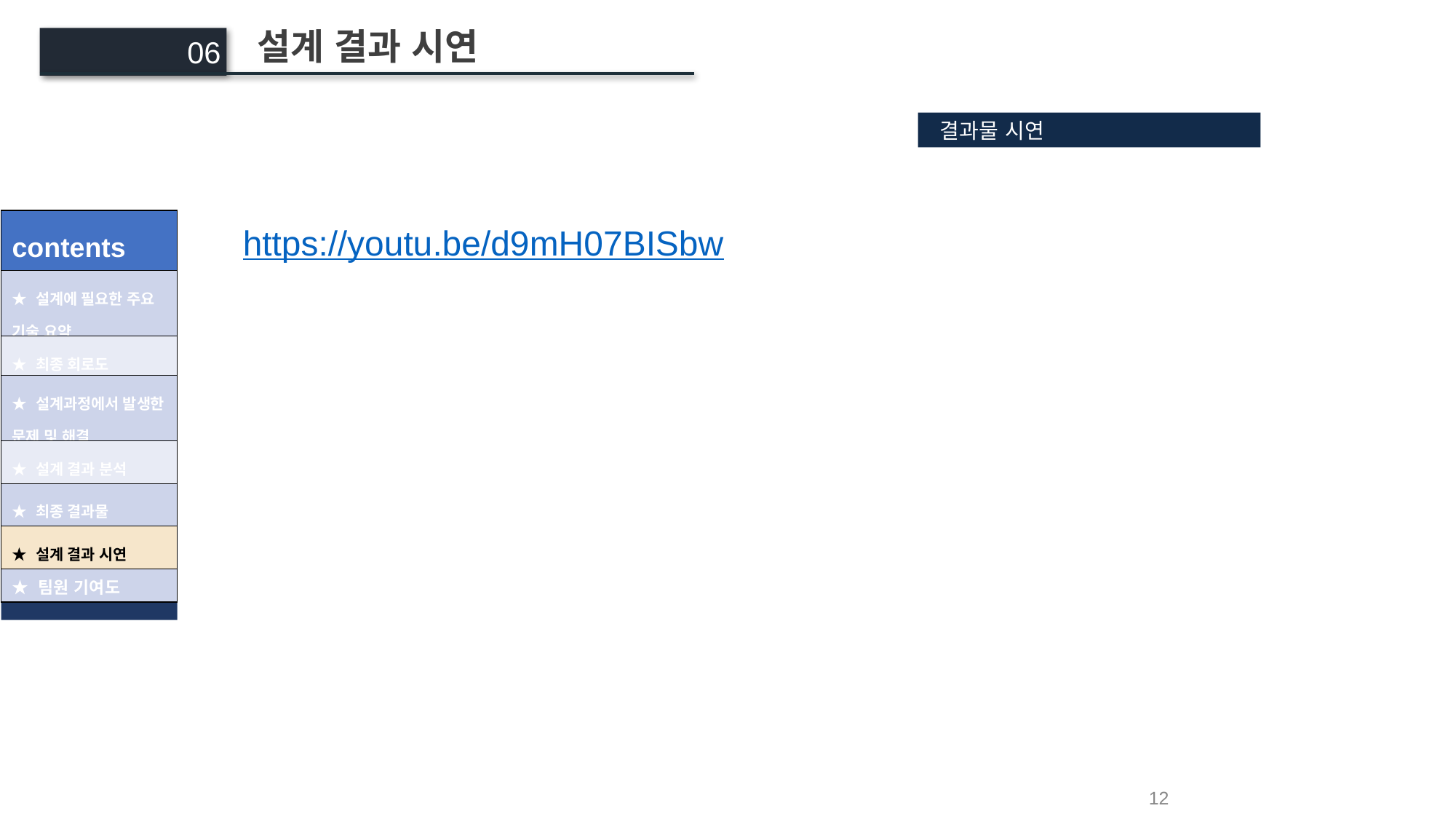

설계 결과 시연

06
 결과물 시연

https://youtu.be/d9mH07BISbw

| contents |
| --- |
| ★ 설계에 필요한 주요 기술 요약 |
| ★ 최종 회로도 |
| ★ 설계과정에서 발생한 문제 및 해결 |
| ★ 설계 결과 분석 |
| ★ 최종 결과물 |
| ★ 설계 결과 시연 |
| ★ 팀원 기여도 |
12